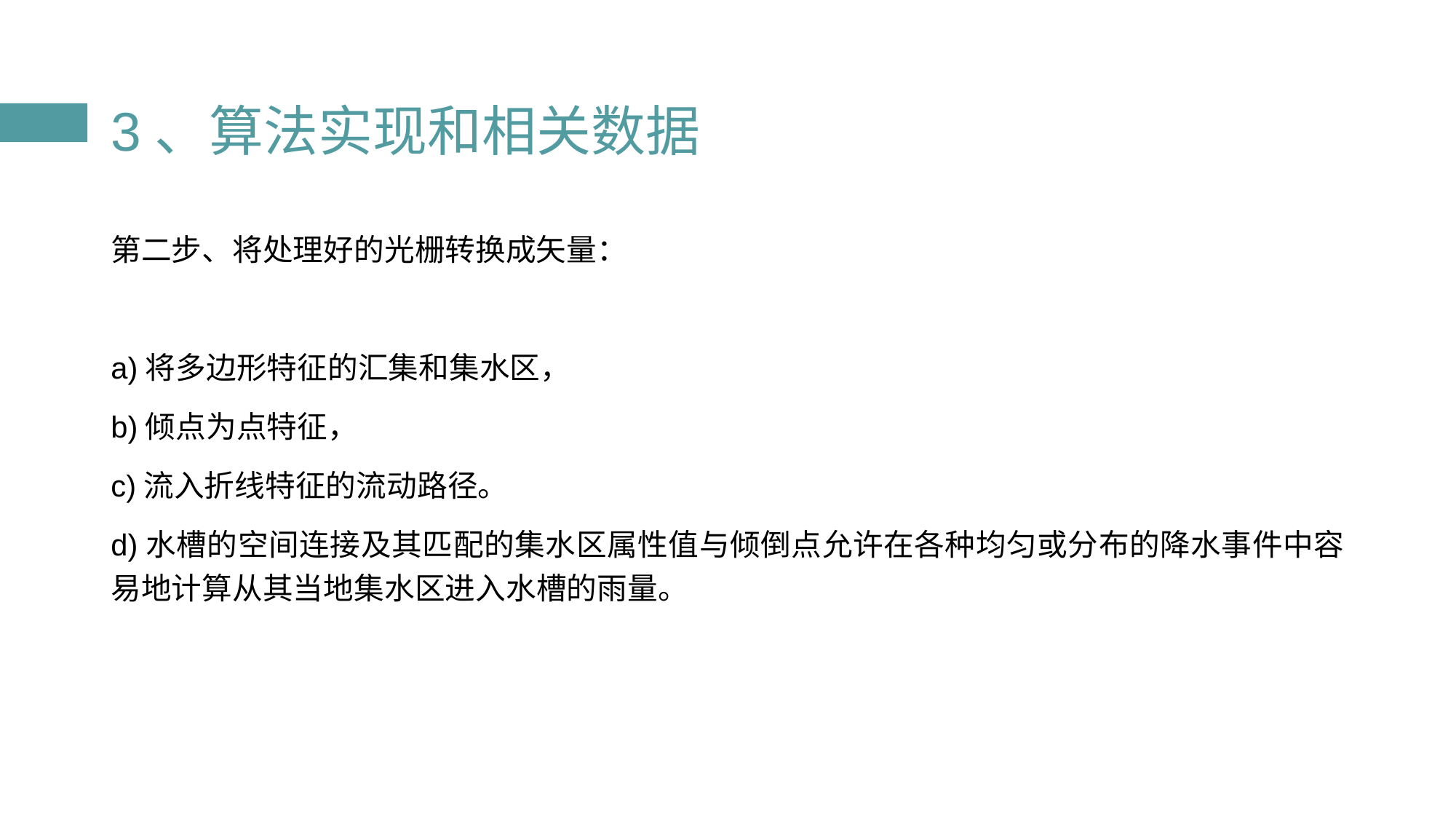

# 3、算法实现和相关数据
第二步、将处理好的光栅转换成矢量：

a)将多边形特征的汇集和集水区，
b)倾点为点特征，
c)流入折线特征的流动路径。
d)水槽的空间连接及其匹配的集水区属性值与倾倒点允许在各种均匀或分布的降水事件中容易地计算从其当地集水区进入水槽的雨量。